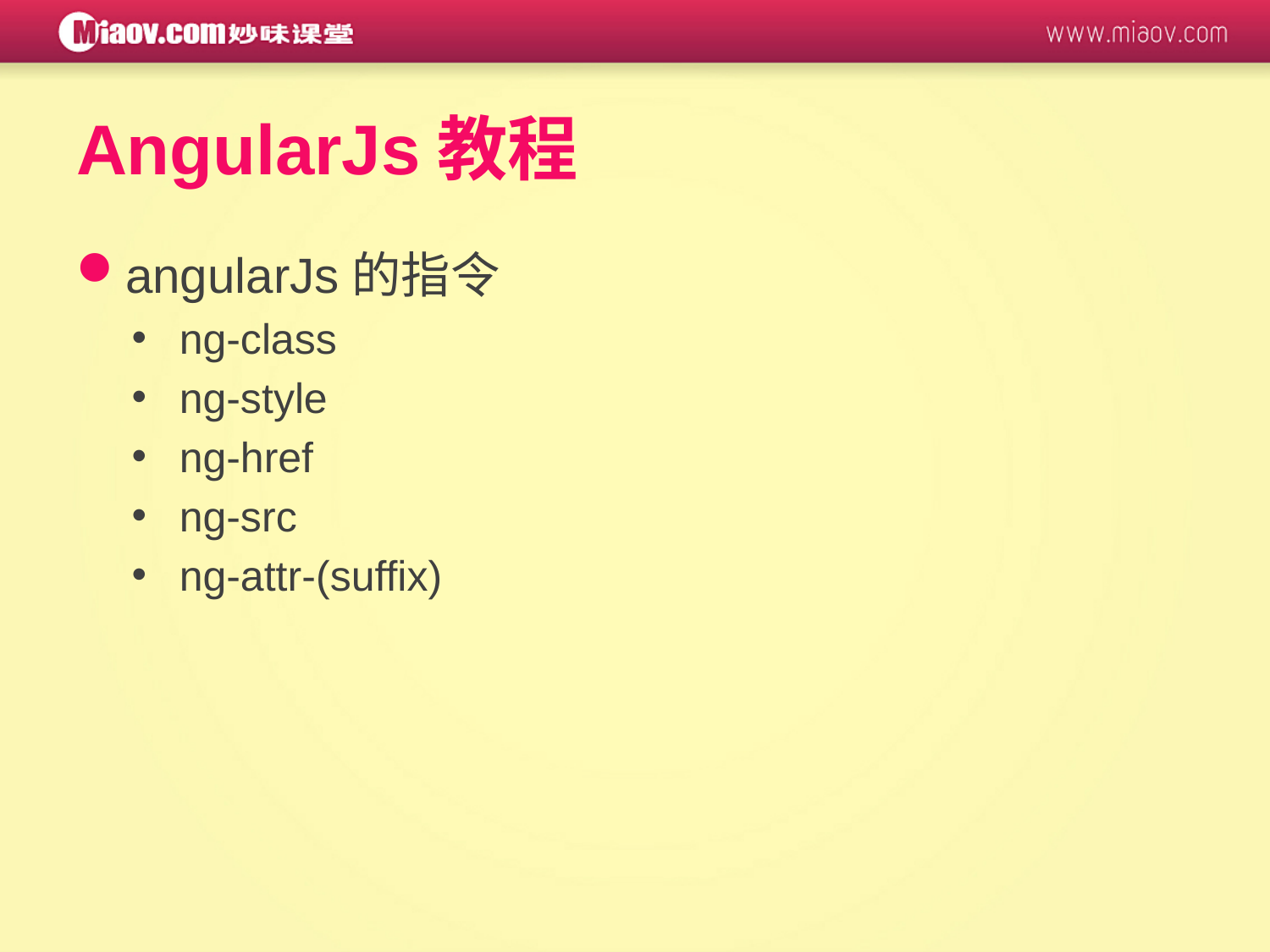

# AngularJs教程
angularJs的指令
ng-class
ng-style
ng-href
ng-src
ng-attr-(suffix)